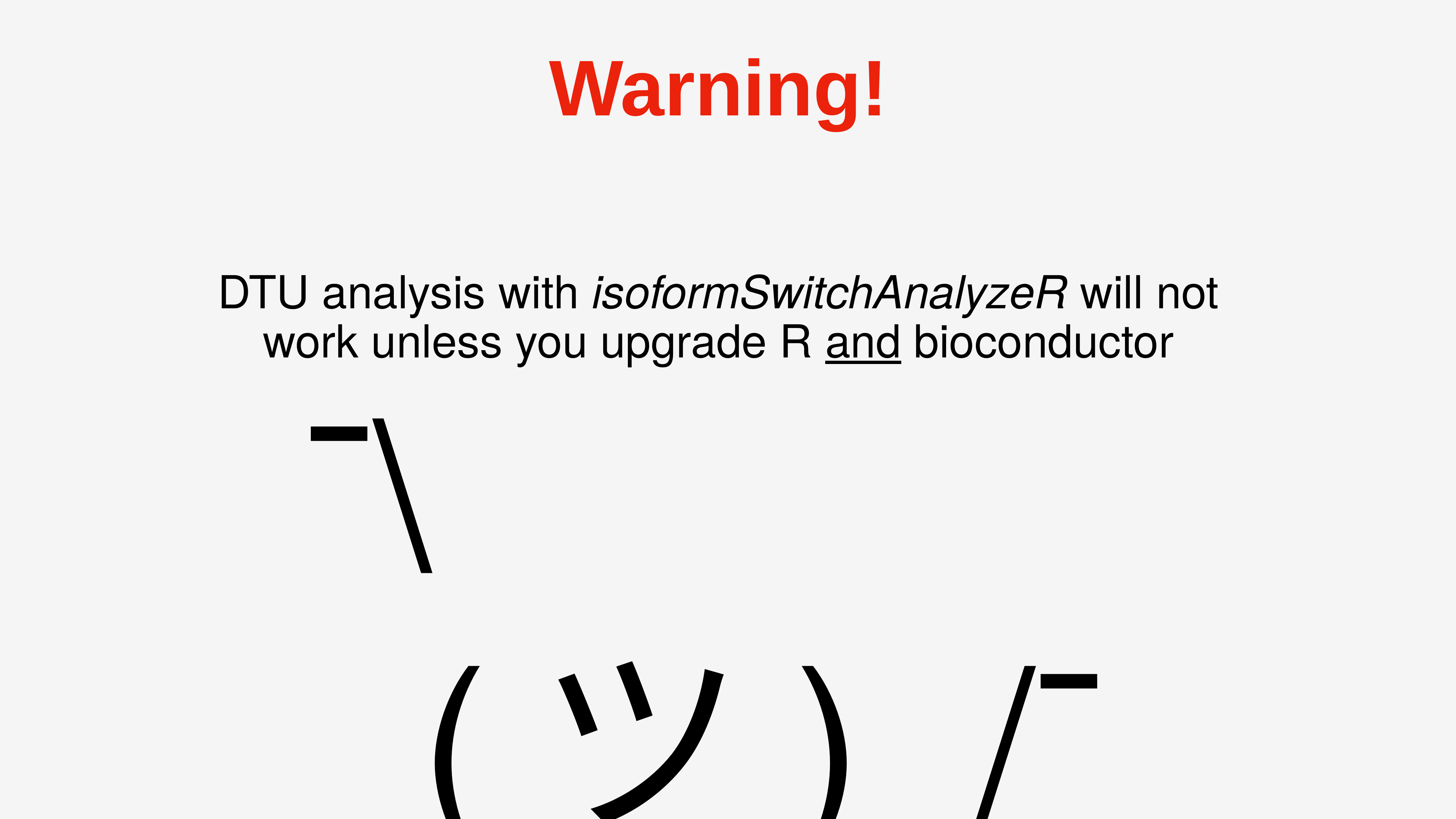

Warning!
DTU analysis with isoformSwitchAnalyzeR will not work unless you upgrade R and bioconductor
¯\_(ツ)_/¯